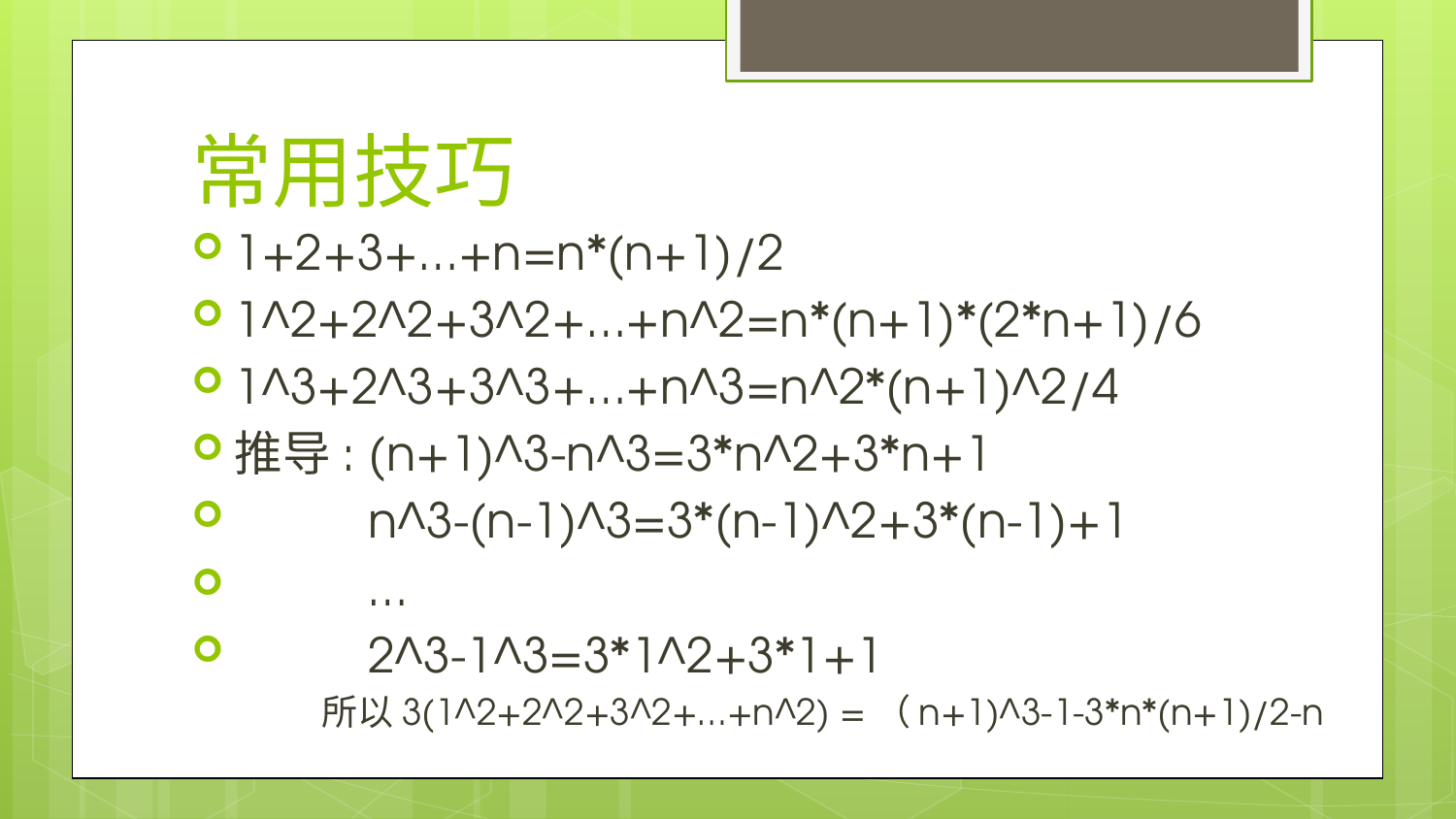

# 常用技巧
1+2+3+…+n=n*(n+1)/2
1^2+2^2+3^2+…+n^2=n*(n+1)*(2*n+1)/6
1^3+2^3+3^3+…+n^3=n^2*(n+1)^2/4
推导: (n+1)^3-n^3=3*n^2+3*n+1
          n^3-(n-1)^3=3*(n-1)^2+3*(n-1)+1
          …
          2^3-1^3=3*1^2+3*1+1
所以3(1^2+2^2+3^2+…+n^2) =（n+1)^3-1-3*n*(n+1)/2-n